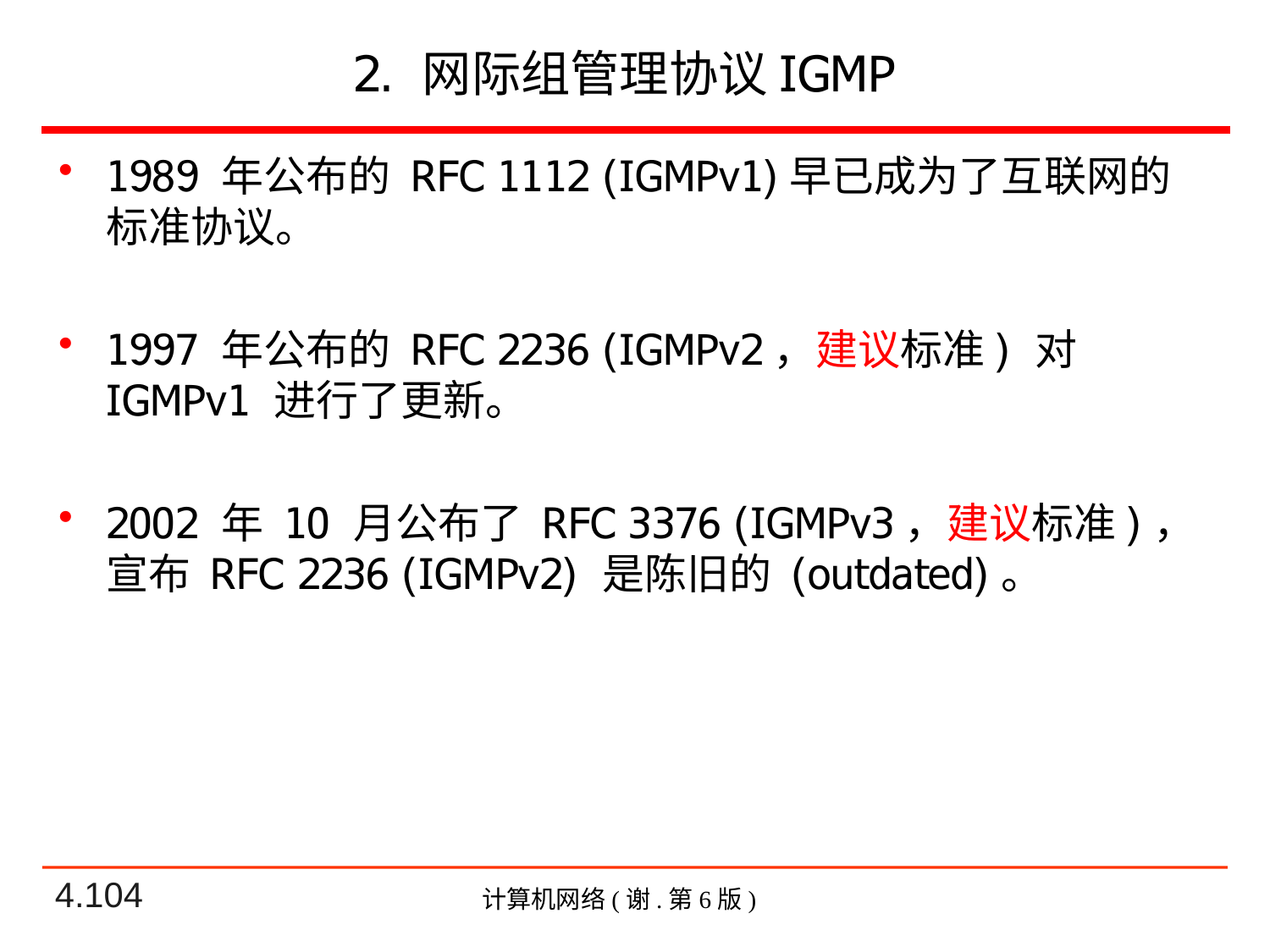

# 2. 网际组管理协议IGMP
1989 年公布的 RFC 1112 (IGMPv1)早已成为了互联网的标准协议。

1997 年公布的 RFC 2236 (IGMPv2，建议标准) 对 IGMPv1 进行了更新。

2002 年 10 月公布了 RFC 3376 (IGMPv3，建议标准)，宣布 RFC 2236 (IGMPv2) 是陈旧的 (outdated)。